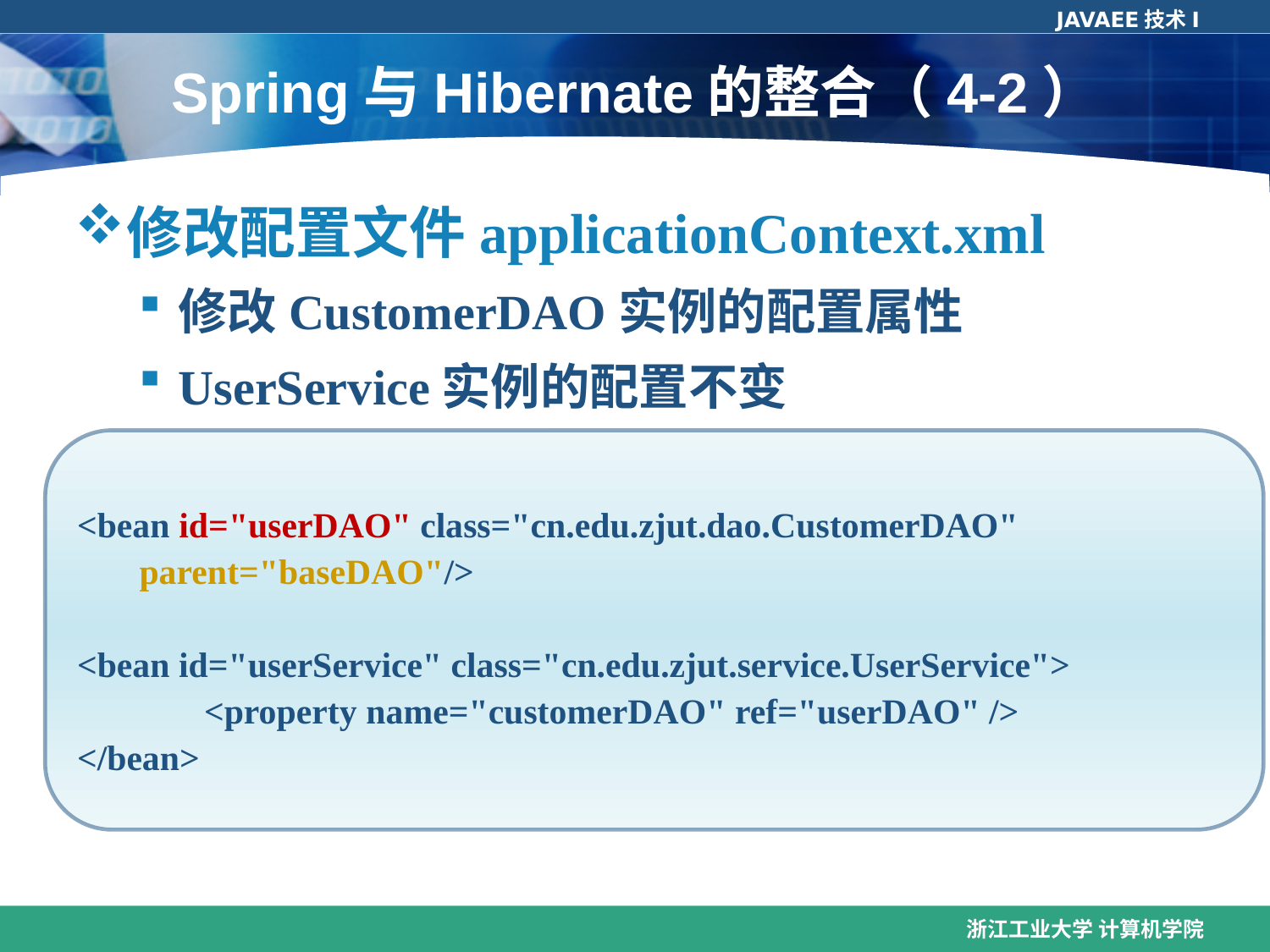

# Spring与Hibernate的整合（4-2）
修改配置文件applicationContext.xml
修改CustomerDAO实例的配置属性
UserService实例的配置不变

<bean id="userDAO" class="cn.edu.zjut.dao.CustomerDAO"
       parent="baseDAO"/>

<bean id="userService" class="cn.edu.zjut.service.UserService">
	<property name="customerDAO" ref="userDAO" />
</bean>